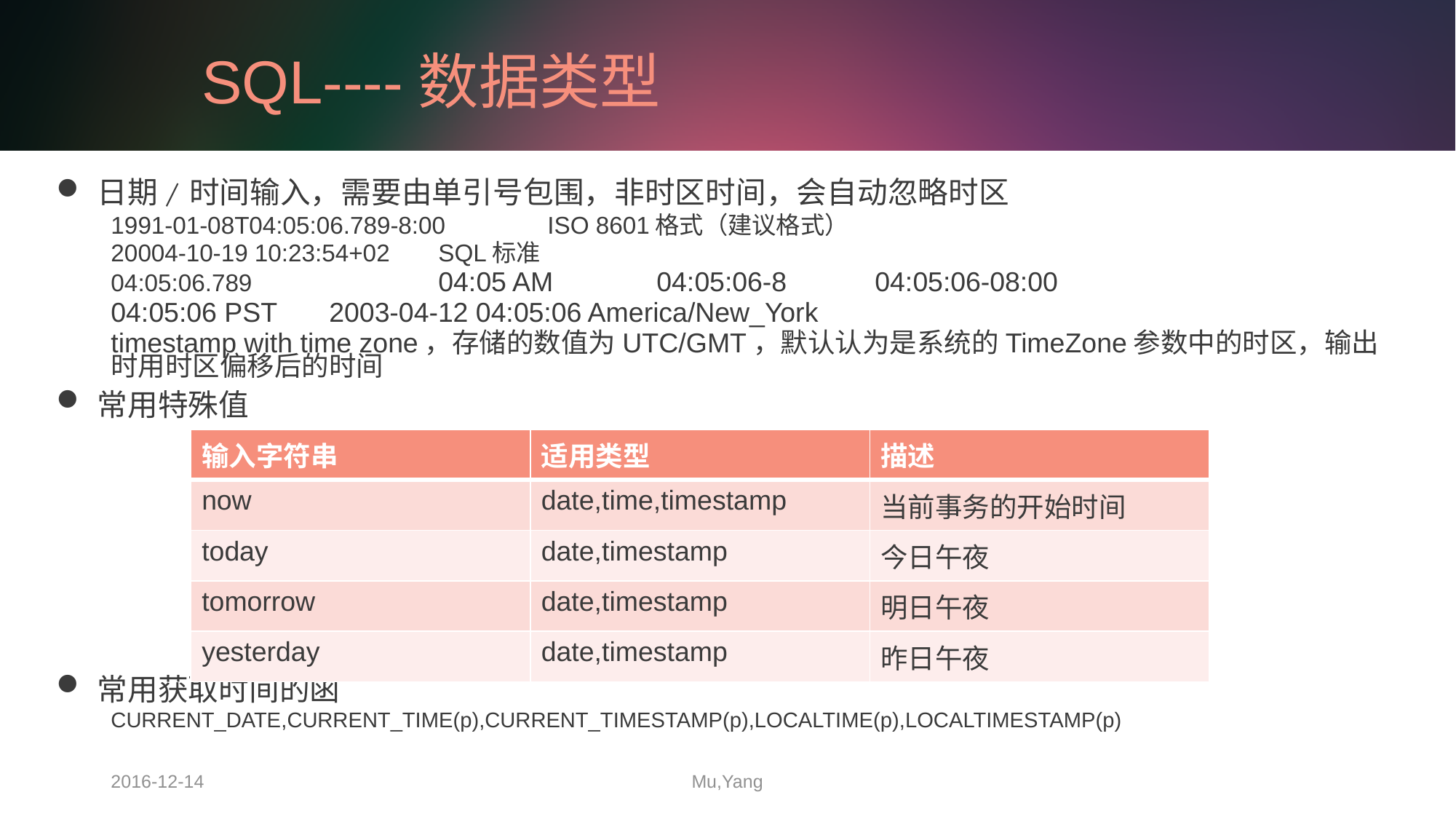

# SQL----数据类型
日期/时间输入，需要由单引号包围，非时区时间，会自动忽略时区
1991-01-08T04:05:06.789-8:00 	ISO 8601格式（建议格式）
20004-10-19 10:23:54+02	SQL标准
04:05:06.789		04:05 AM	04:05:06-8	04:05:06-08:00
04:05:06 PST	2003-04-12 04:05:06 America/New_York
timestamp with time zone，存储的数值为UTC/GMT，默认认为是系统的TimeZone参数中的时区，输出时用时区偏移后的时间
常用特殊值

常用获取时间的函
CURRENT_DATE,CURRENT_TIME(p),CURRENT_TIMESTAMP(p),LOCALTIME(p),LOCALTIMESTAMP(p)

| 输入字符串 | 适用类型 | 描述 |
| --- | --- | --- |
| now | date,time,timestamp | 当前事务的开始时间 |
| today | date,timestamp | 今日午夜 |
| tomorrow | date,timestamp | 明日午夜 |
| yesterday | date,timestamp | 昨日午夜 |
2016-12-14
Mu,Yang
72